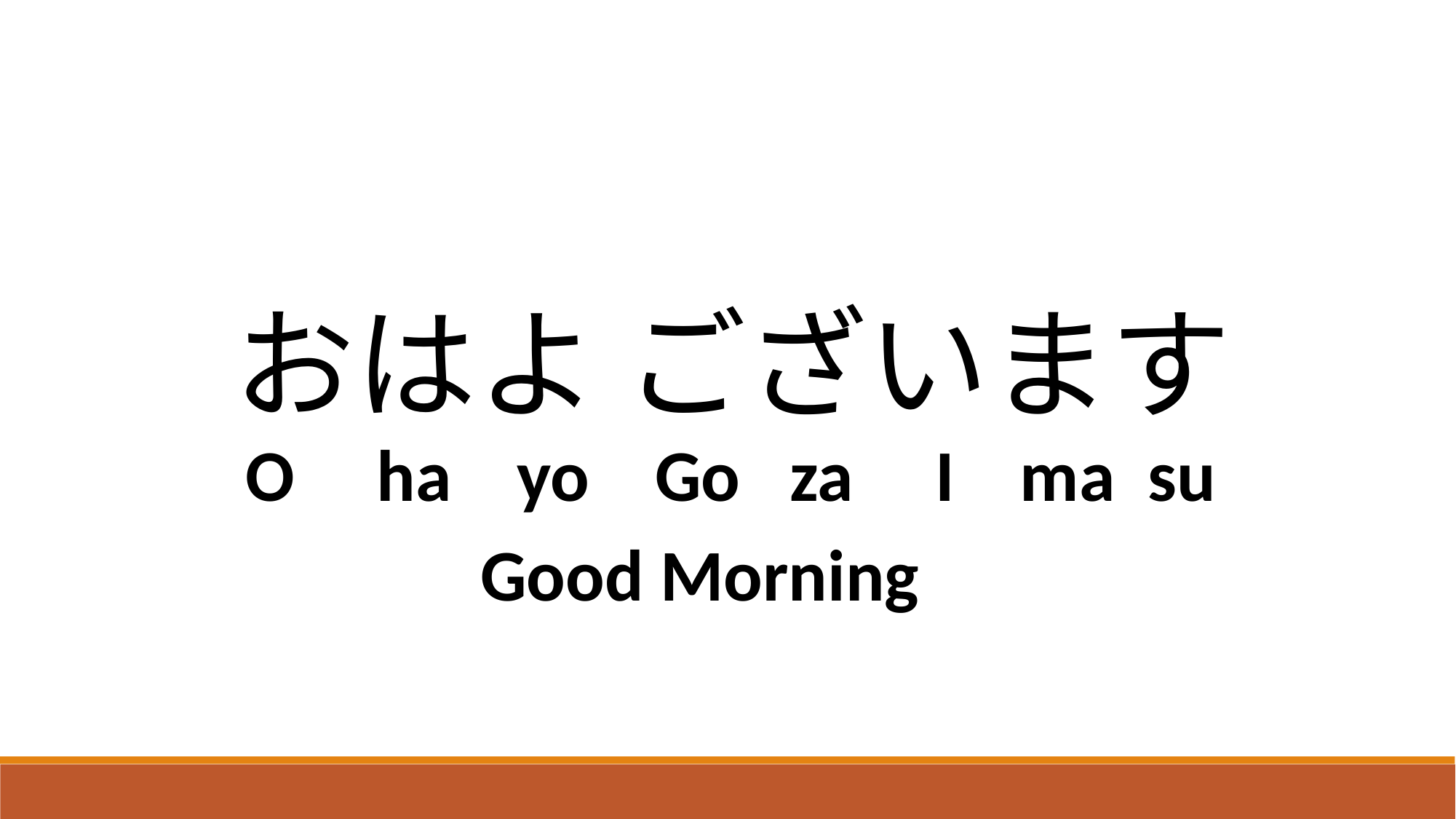

おはよ ございます
O     ha    yo    Go   za     I    ma  su
Good Morning